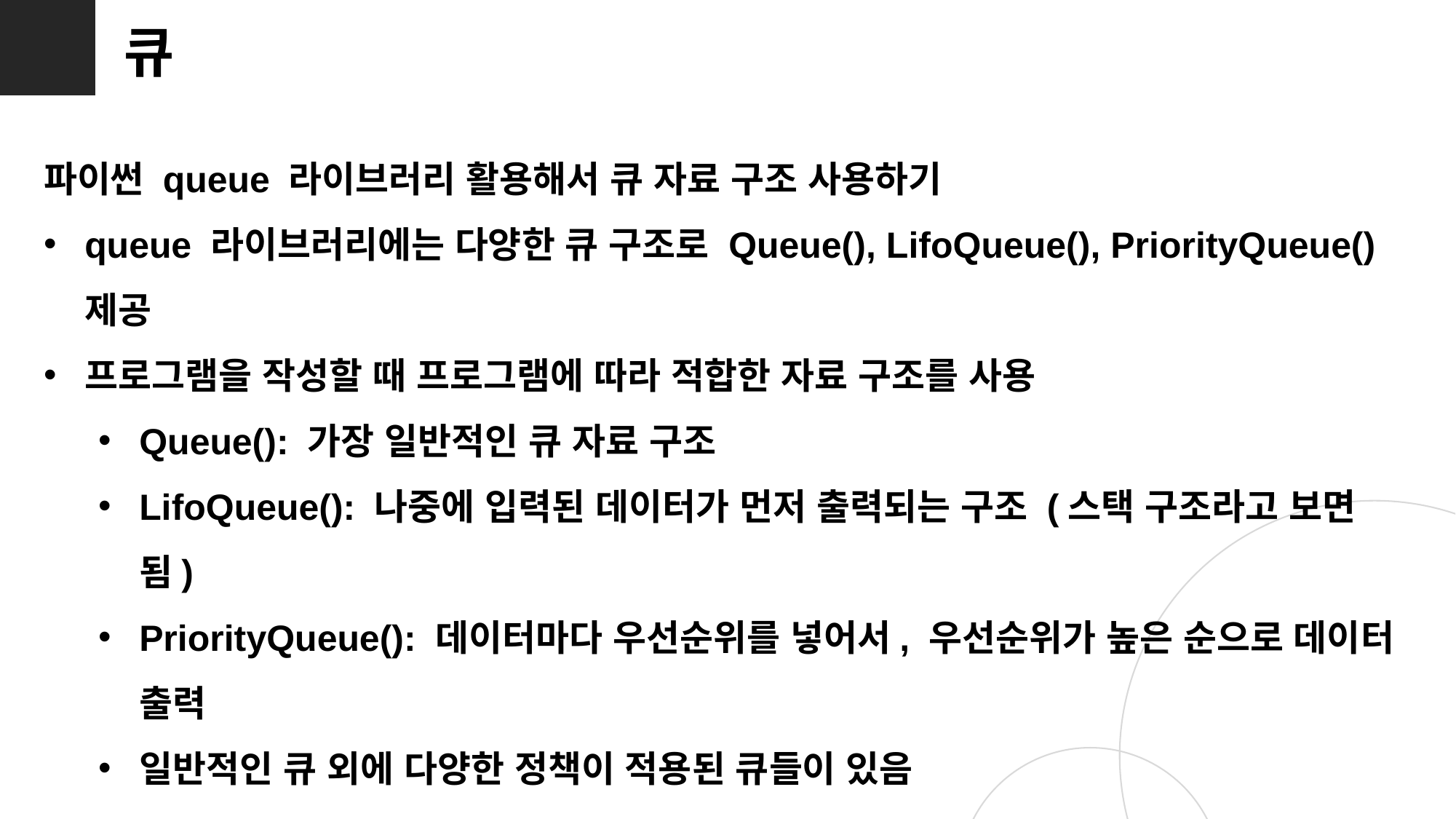

큐
파이썬 queue 라이브러리 활용해서 큐 자료 구조 사용하기
queue 라이브러리에는 다양한 큐 구조로 Queue(), LifoQueue(), PriorityQueue() 제공
프로그램을 작성할 때 프로그램에 따라 적합한 자료 구조를 사용
Queue(): 가장 일반적인 큐 자료 구조
LifoQueue(): 나중에 입력된 데이터가 먼저 출력되는 구조 (스택 구조라고 보면 됨)
PriorityQueue(): 데이터마다 우선순위를 넣어서, 우선순위가 높은 순으로 데이터 출력
일반적인 큐 외에 다양한 정책이 적용된 큐들이 있음